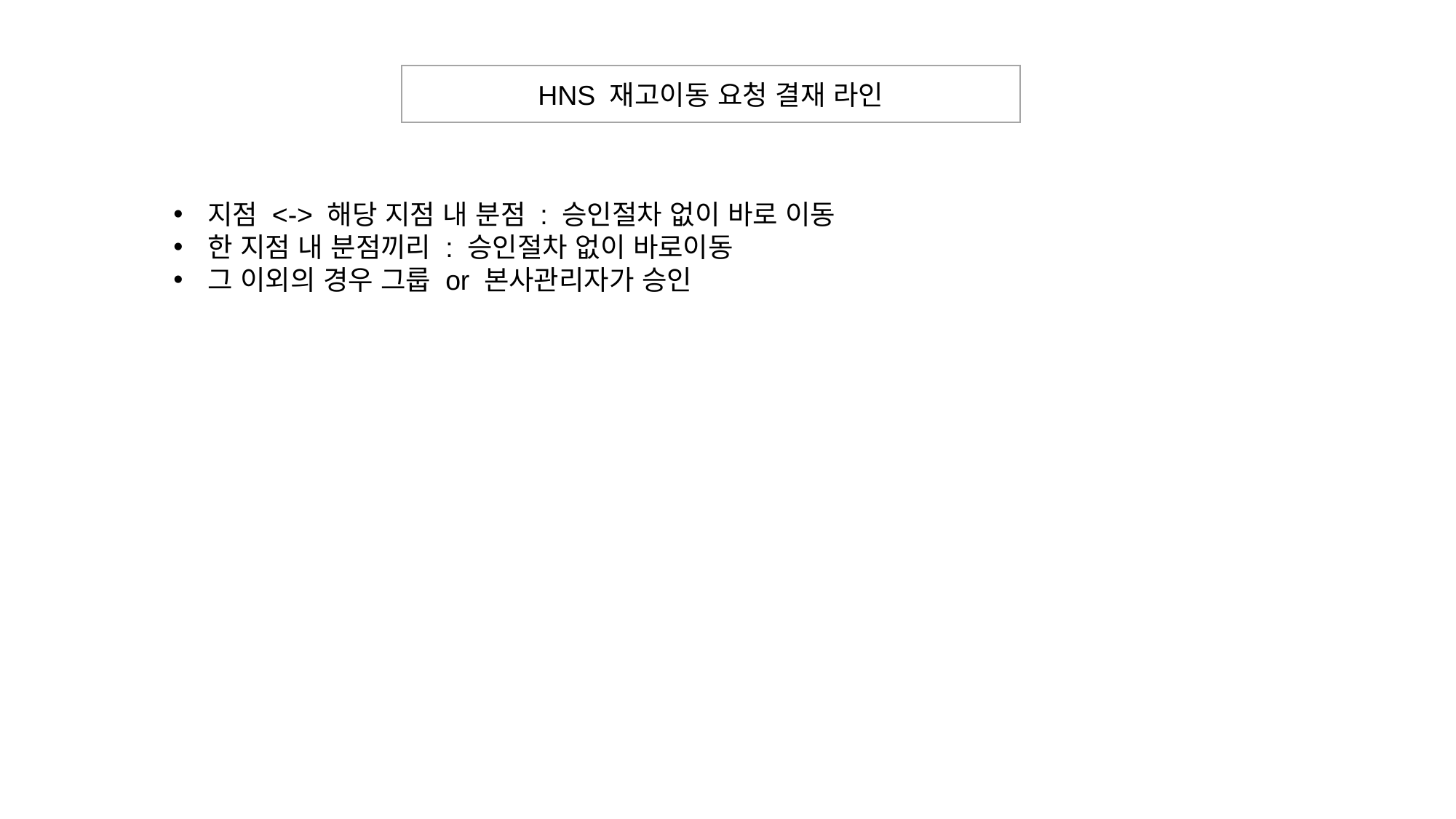

HNS 재고이동 요청 결재 라인
지점 <-> 해당 지점 내 분점 : 승인절차 없이 바로 이동
한 지점 내 분점끼리 : 승인절차 없이 바로이동
그 이외의 경우 그룹 or 본사관리자가 승인